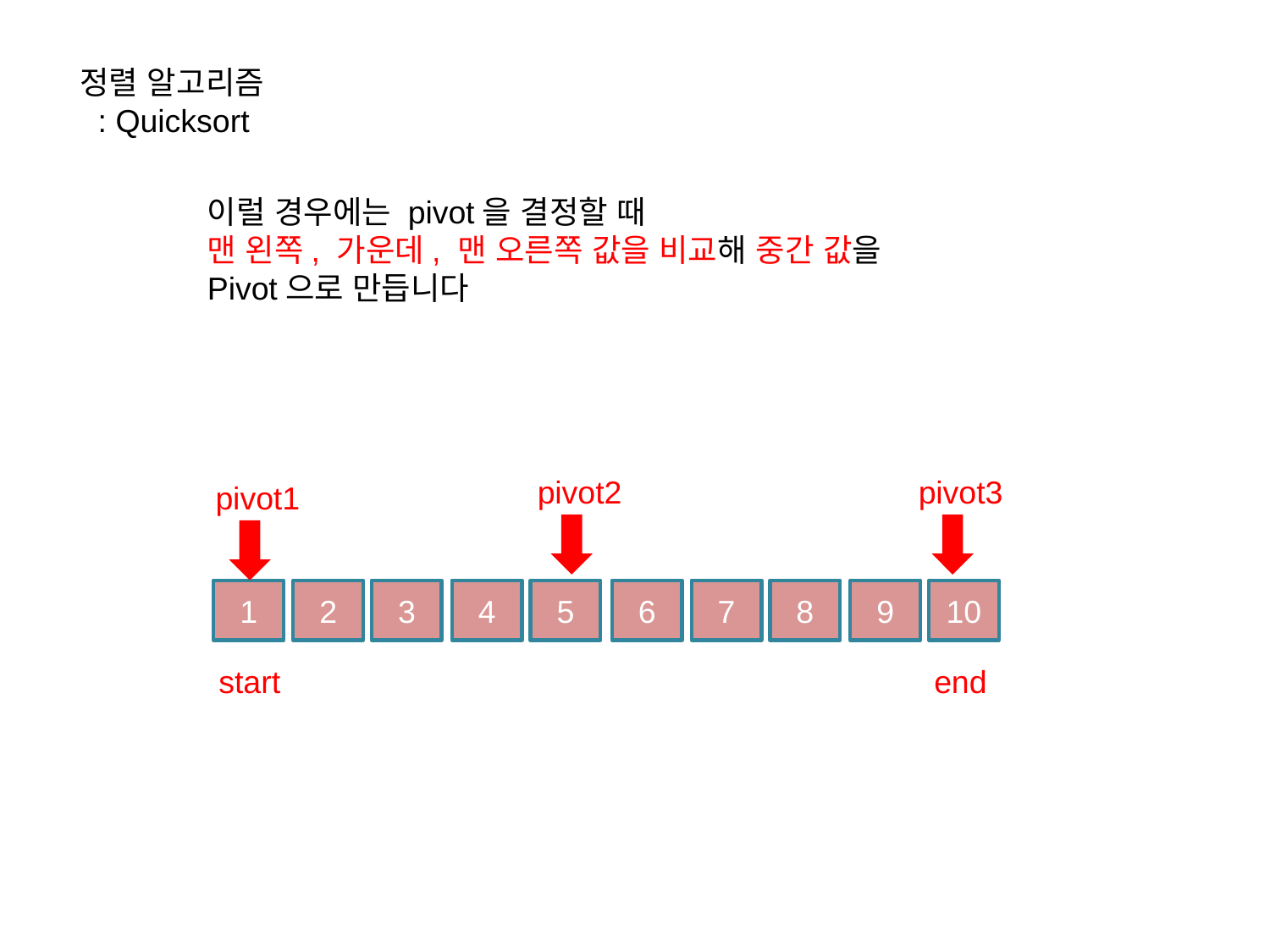

정렬 알고리즘
  : Quicksort
이럴 경우에는 pivot을 결정할 때
맨 왼쪽, 가운데, 맨 오른쪽 값을 비교해 중간 값을
Pivot으로 만듭니다
pivot2

pivot3

pivot1

1
2
3
4
5
6
7
8
9
10
start
end